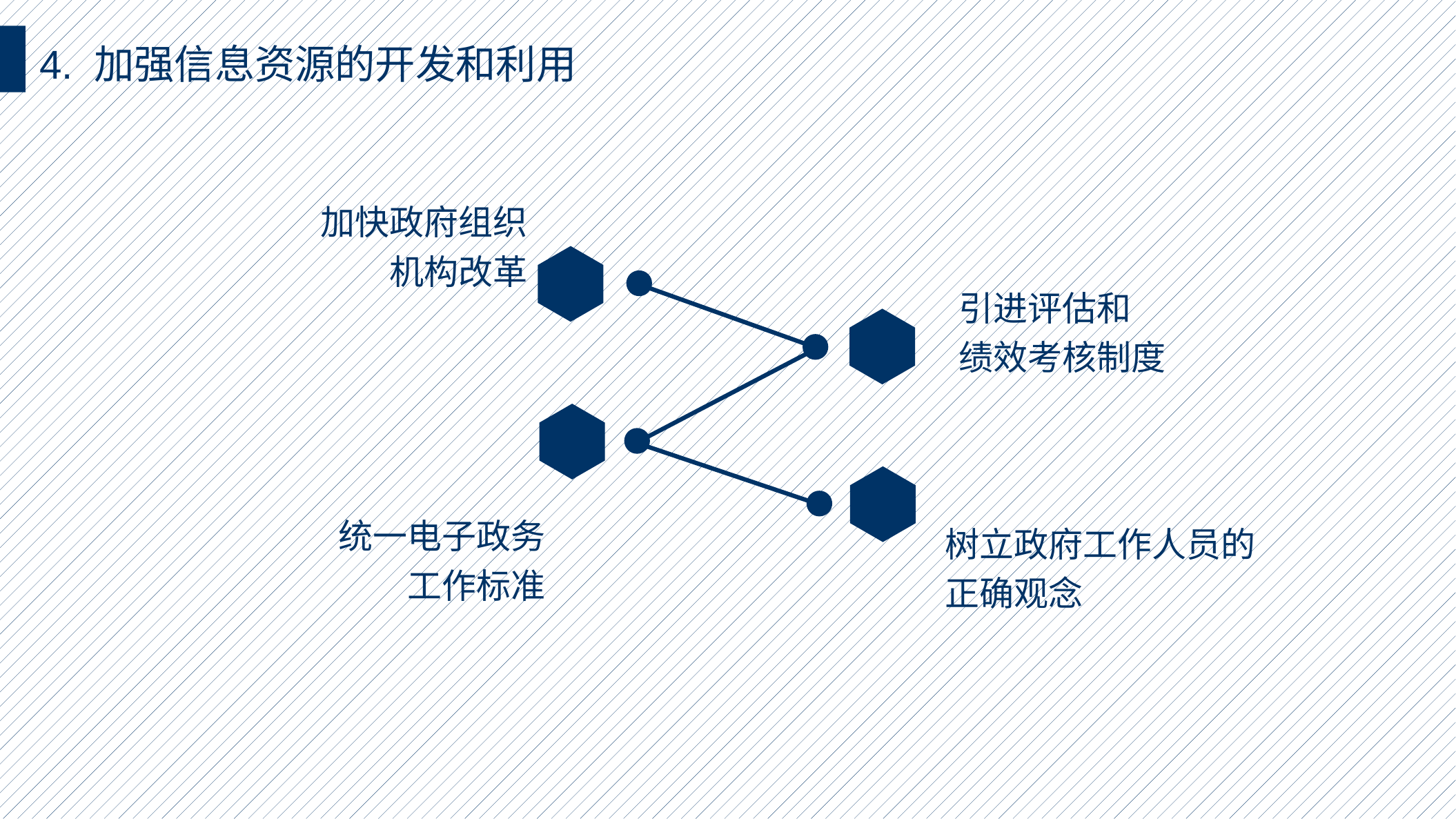

4. 加强信息资源的开发和利用
加快政府组织机构改革

引进评估和
绩效考核制度

统一电子政务工作标准
树立政府工作人员的
正确观念